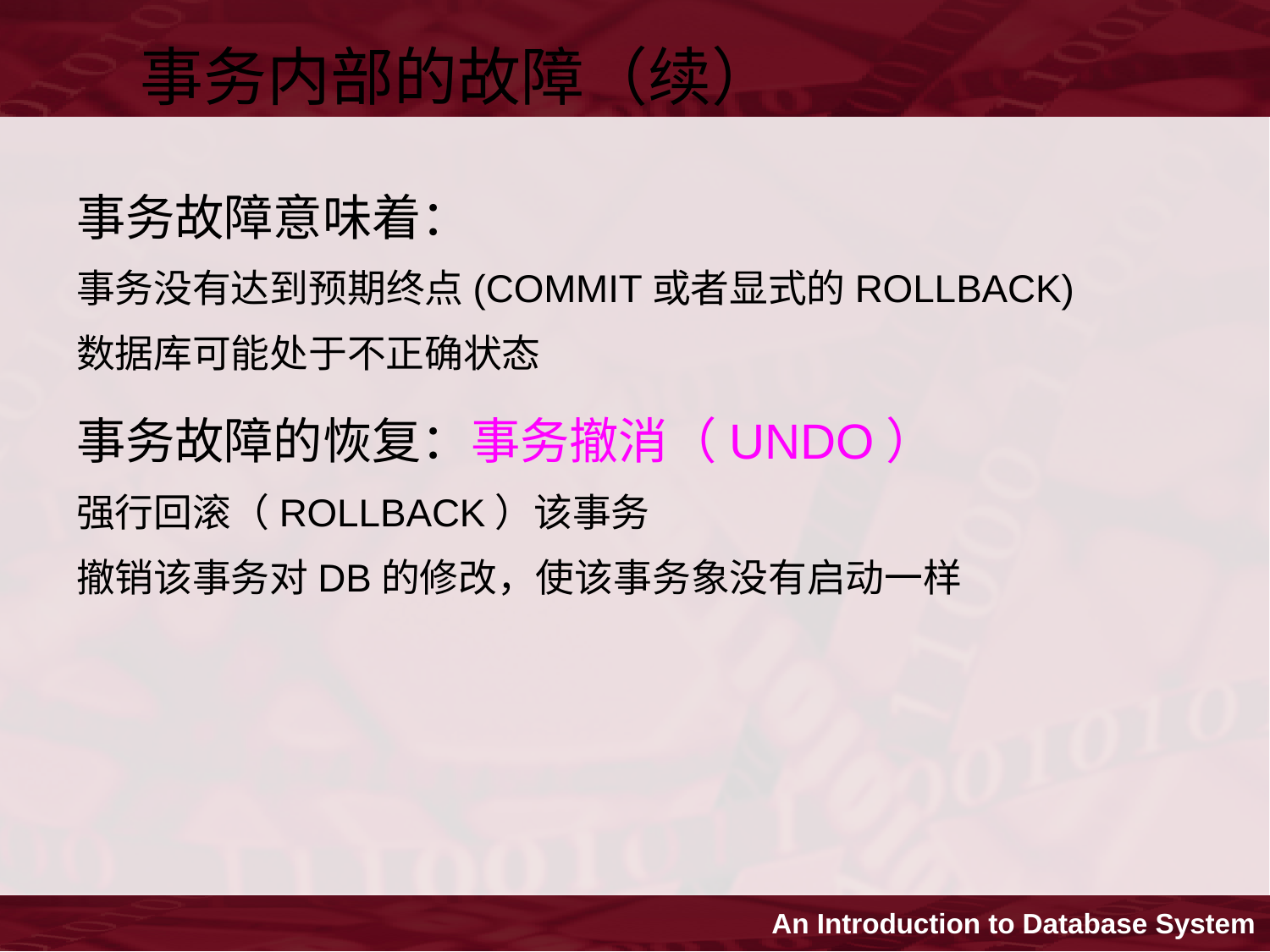

事务内部的故障（续）
事务故障意味着：
事务没有达到预期终点(COMMIT或者显式的ROLLBACK)
数据库可能处于不正确状态
事务故障的恢复：事务撤消（UNDO）
强行回滚（ROLLBACK）该事务
撤销该事务对DB的修改，使该事务象没有启动一样